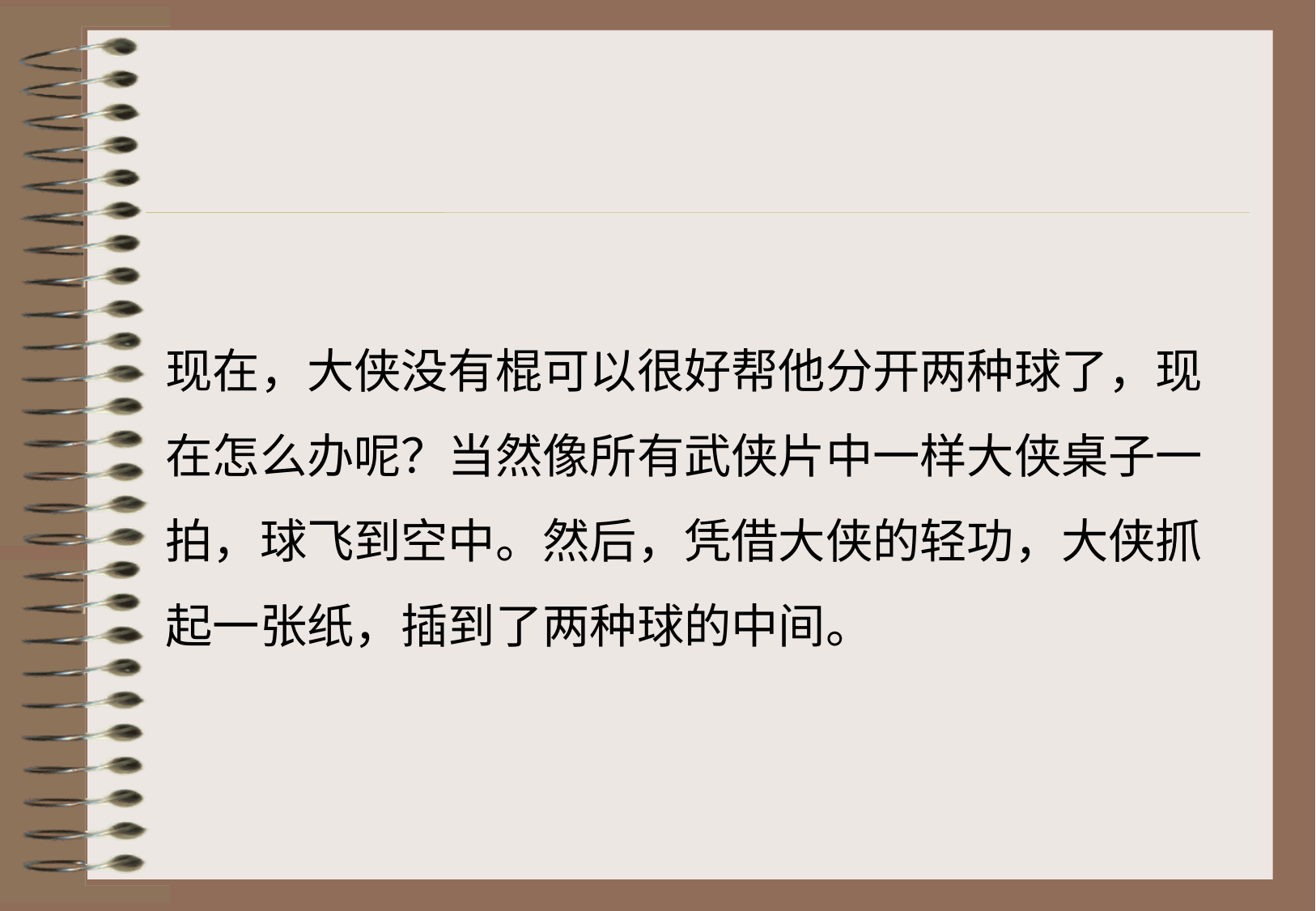

#

现在，大侠没有棍可以很好帮他分开两种球了，现在怎么办呢？当然像所有武侠片中一样大侠桌子一拍，球飞到空中。然后，凭借大侠的轻功，大侠抓起一张纸，插到了两种球的中间。